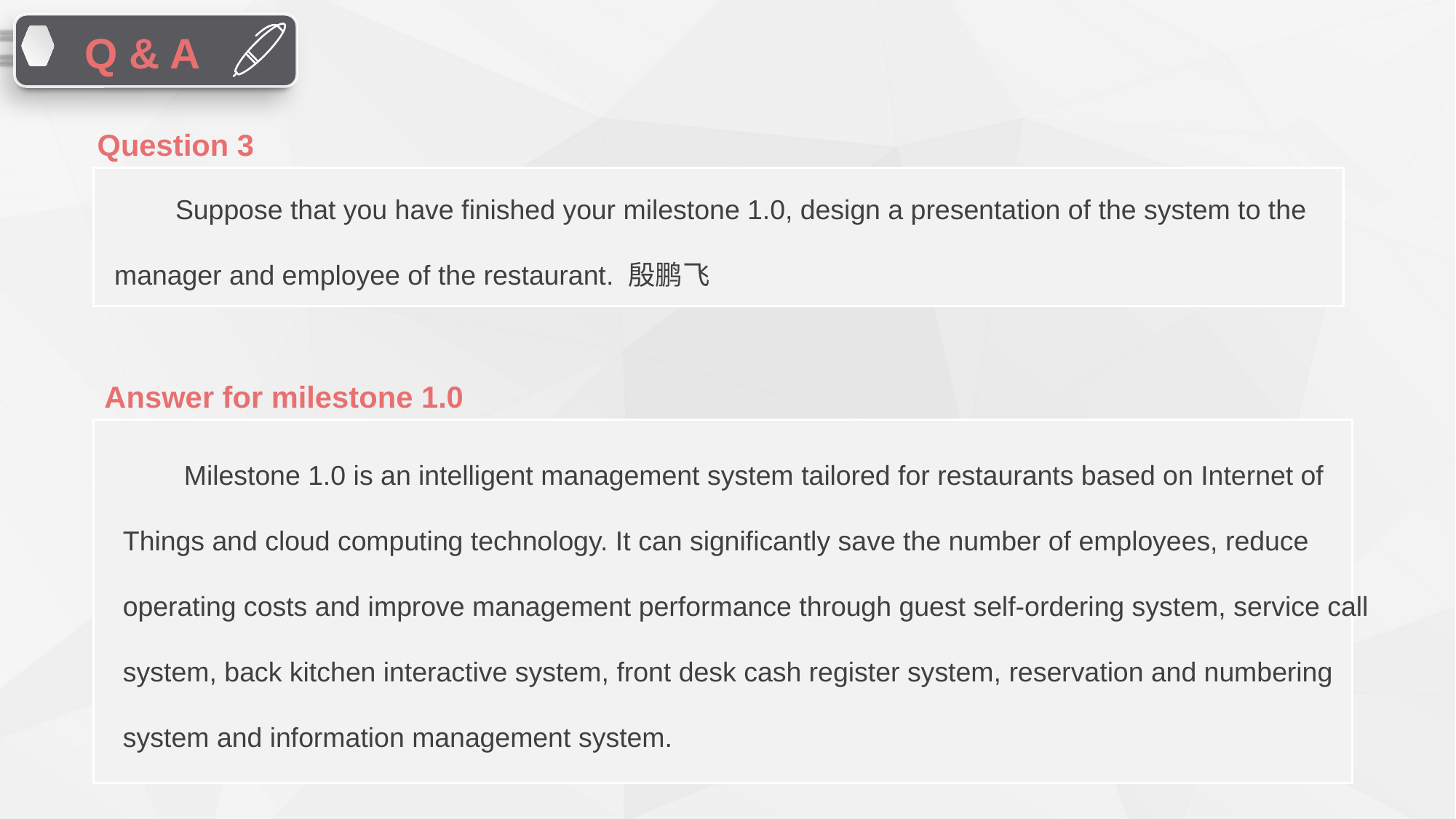

Q & A

Question 3
        Suppose that you have finished your milestone 1.0, design a presentation of the system to the manager and employee of the restaurant. 殷鹏飞

Answer for milestone 1.0

        Milestone 1.0 is an intelligent management system tailored for restaurants based on Internet of Things and cloud computing technology. It can significantly save the number of employees, reduce operating costs and improve management performance through guest self-ordering system, service call system, back kitchen interactive system, front desk cash register system, reservation and numbering system and information management system.